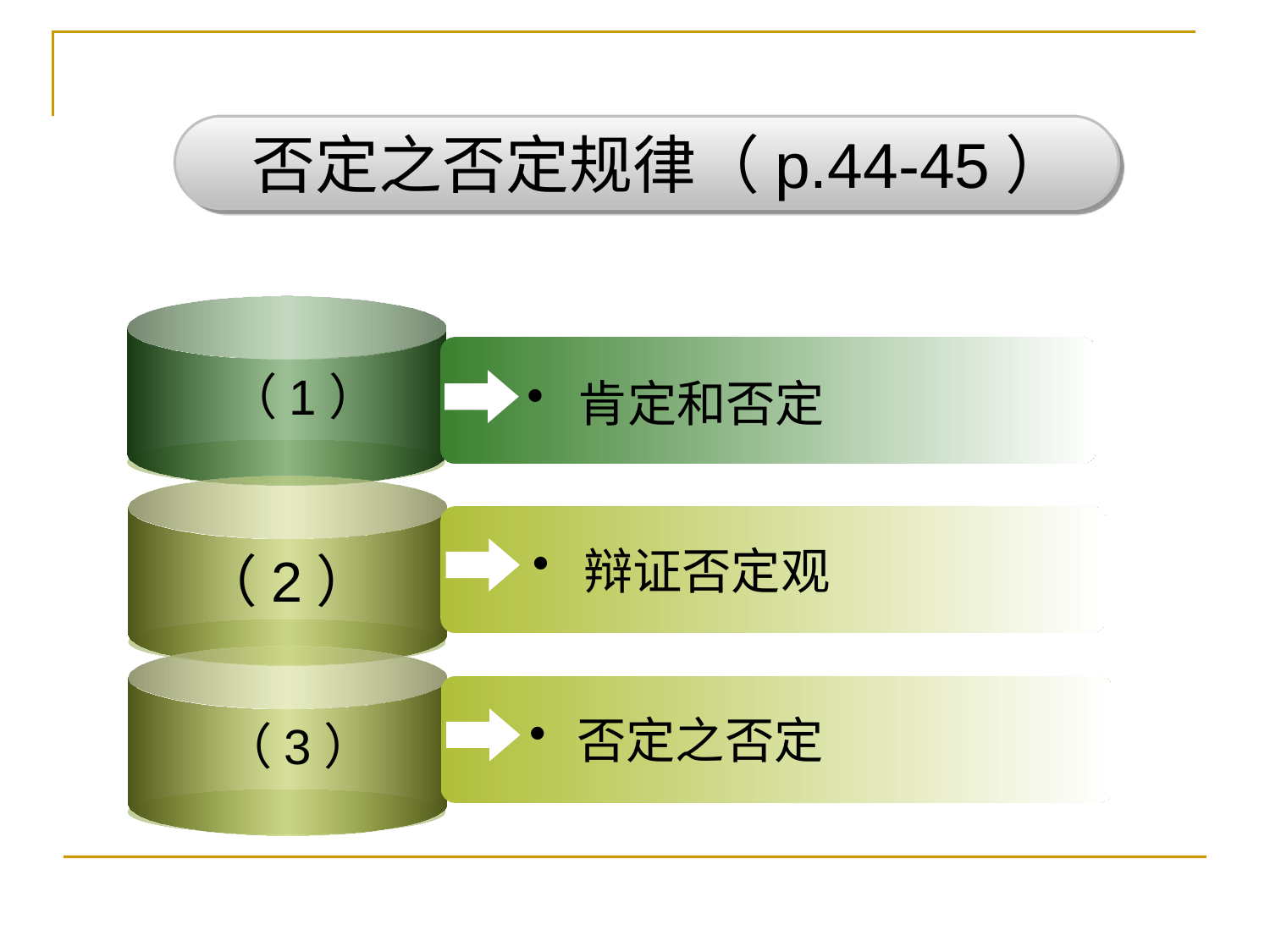

否定之否定规律（p.44-45）

  （1）
  肯定和否定

  辩证否定观

（2）

否定之否定

 （3）